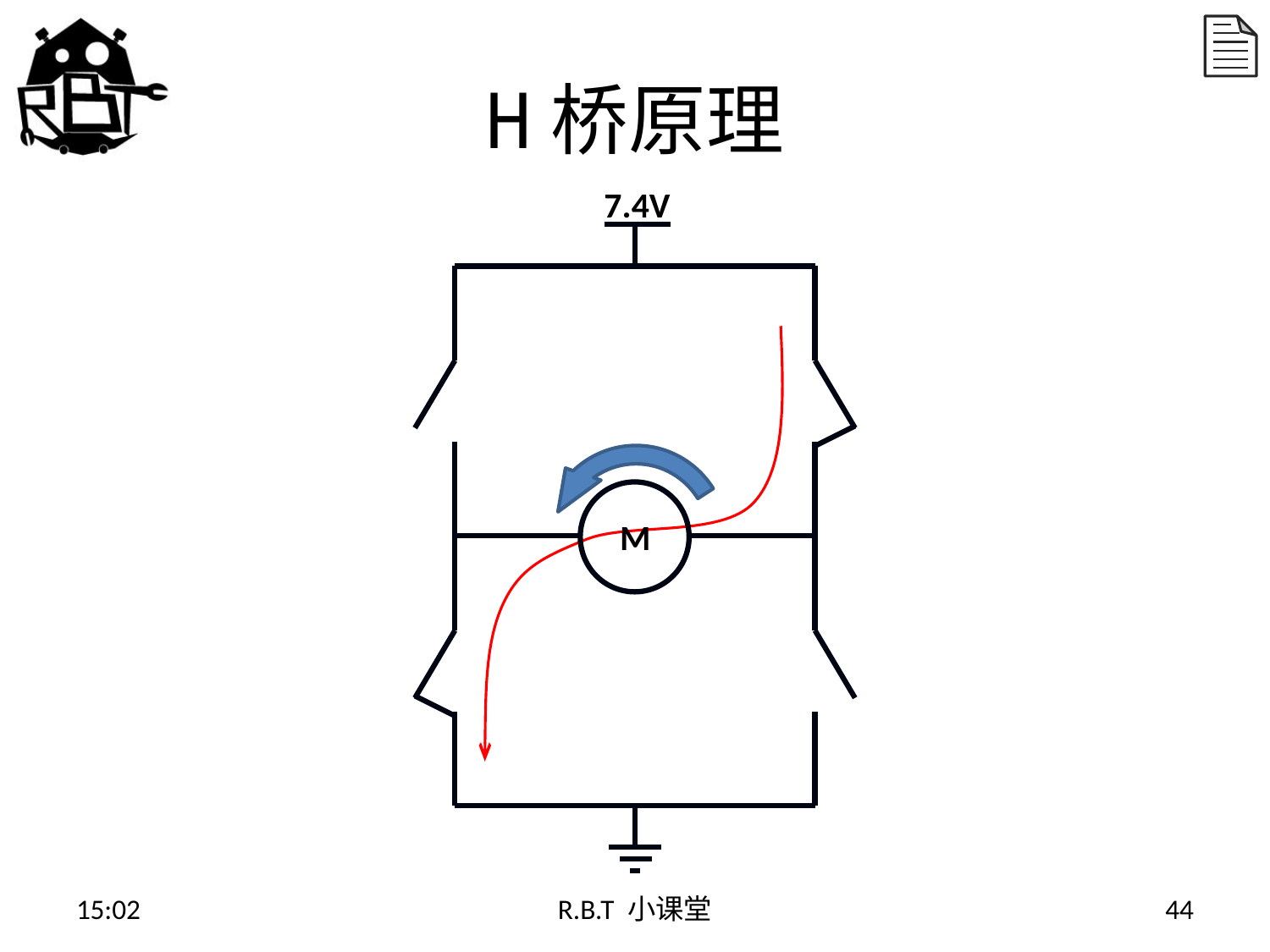

# H桥原理
7.4V

M
15:02
R.B.T 小课堂
44